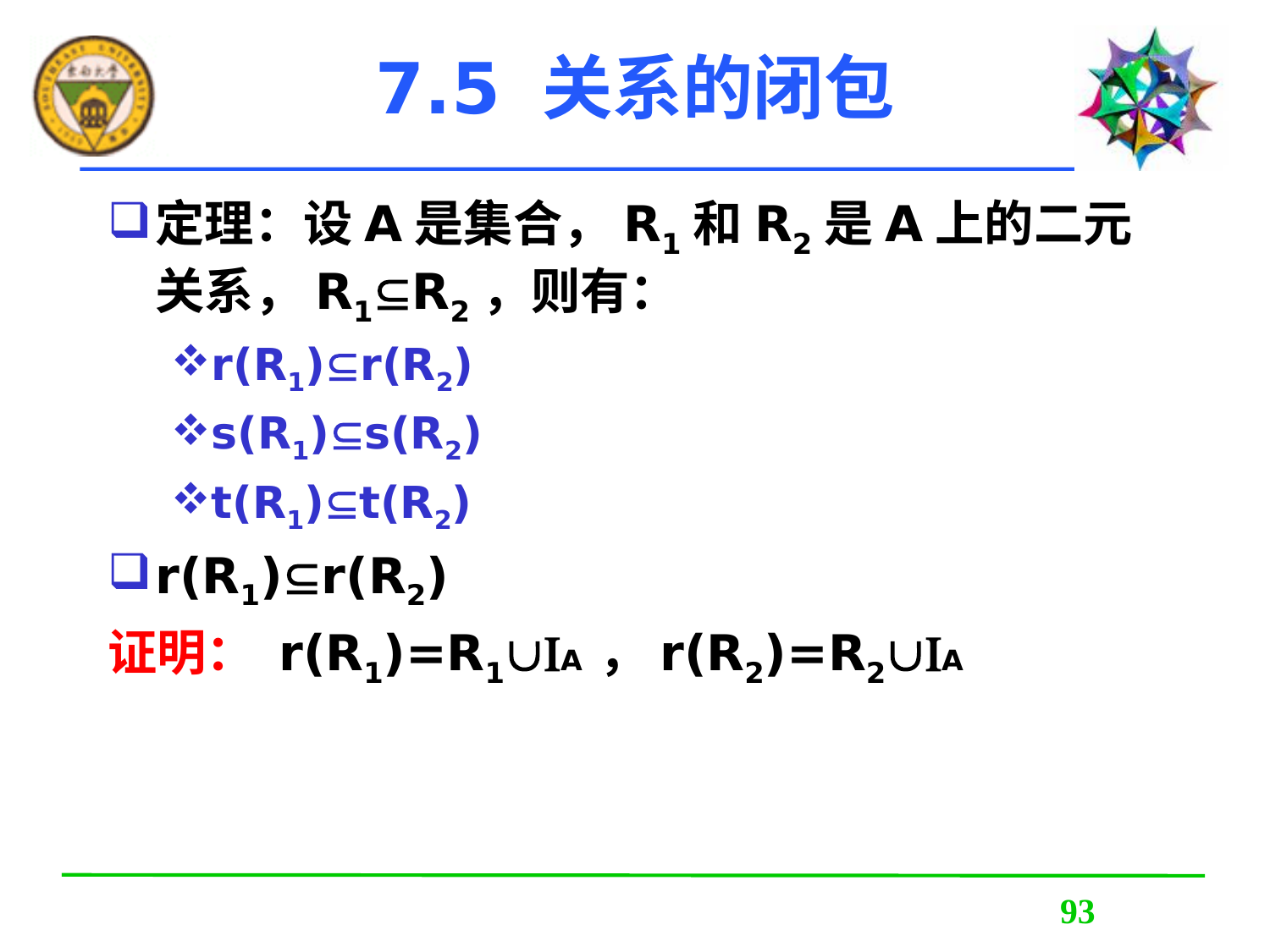

# 7.5 关系的闭包
定理：设A是集合，R1和R2是A上的二元关系，R1⊆R2，则有：
r(R1)⊆r(R2)
s(R1)⊆s(R2)
t(R1)⊆t(R2)
r(R1)⊆r(R2)
证明： r(R1)=R1∪ΙA ，r(R2)=R2∪ΙA